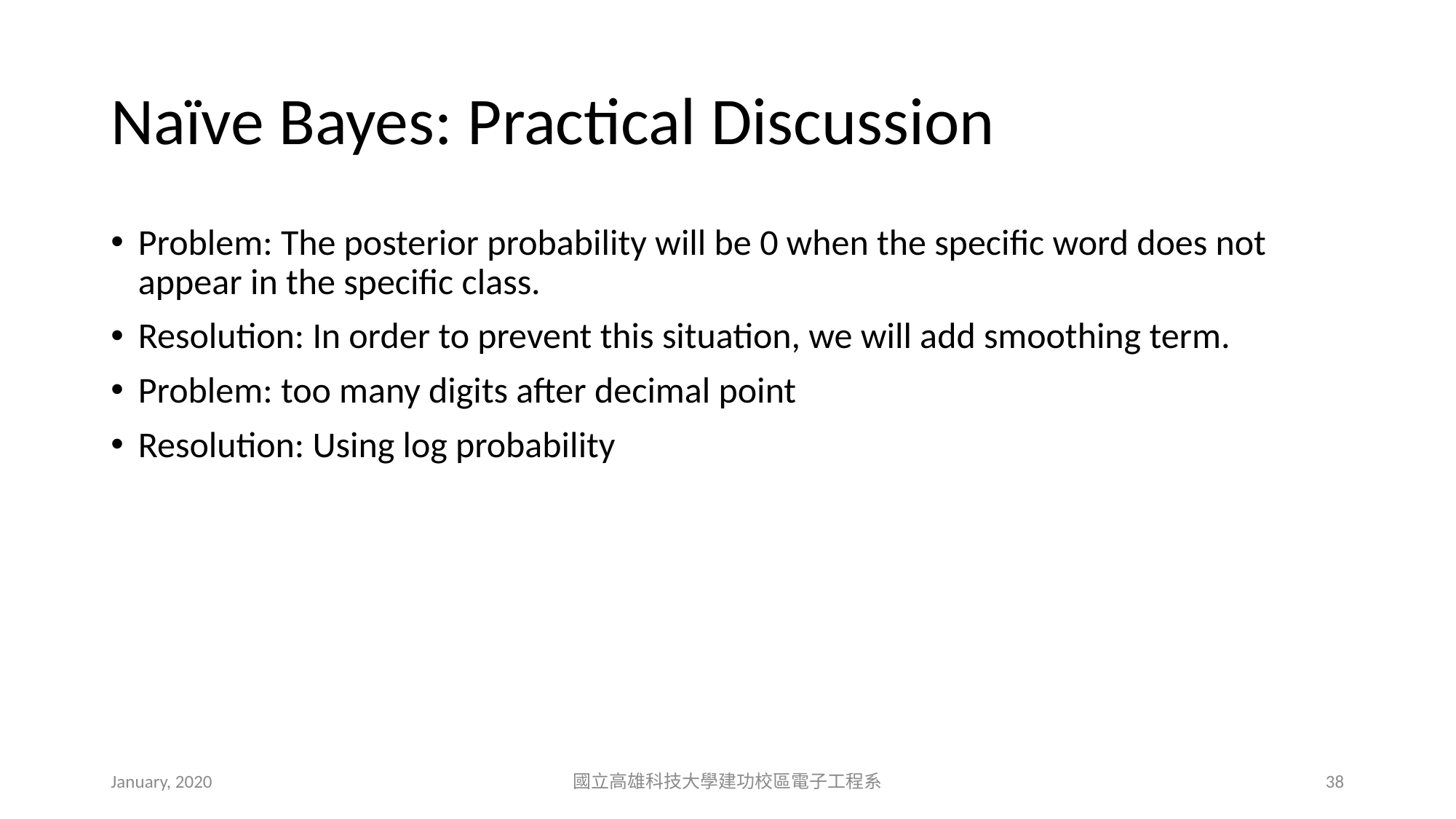

# Naïve Bayes: Practical Discussion
Problem: The posterior probability will be 0 when the specific word does not appear in the specific class.
Resolution: In order to prevent this situation, we will add smoothing term.
Problem: too many digits after decimal point
Resolution: Using log probability
January, 2020
國立高雄科技大學建功校區電子工程系
38